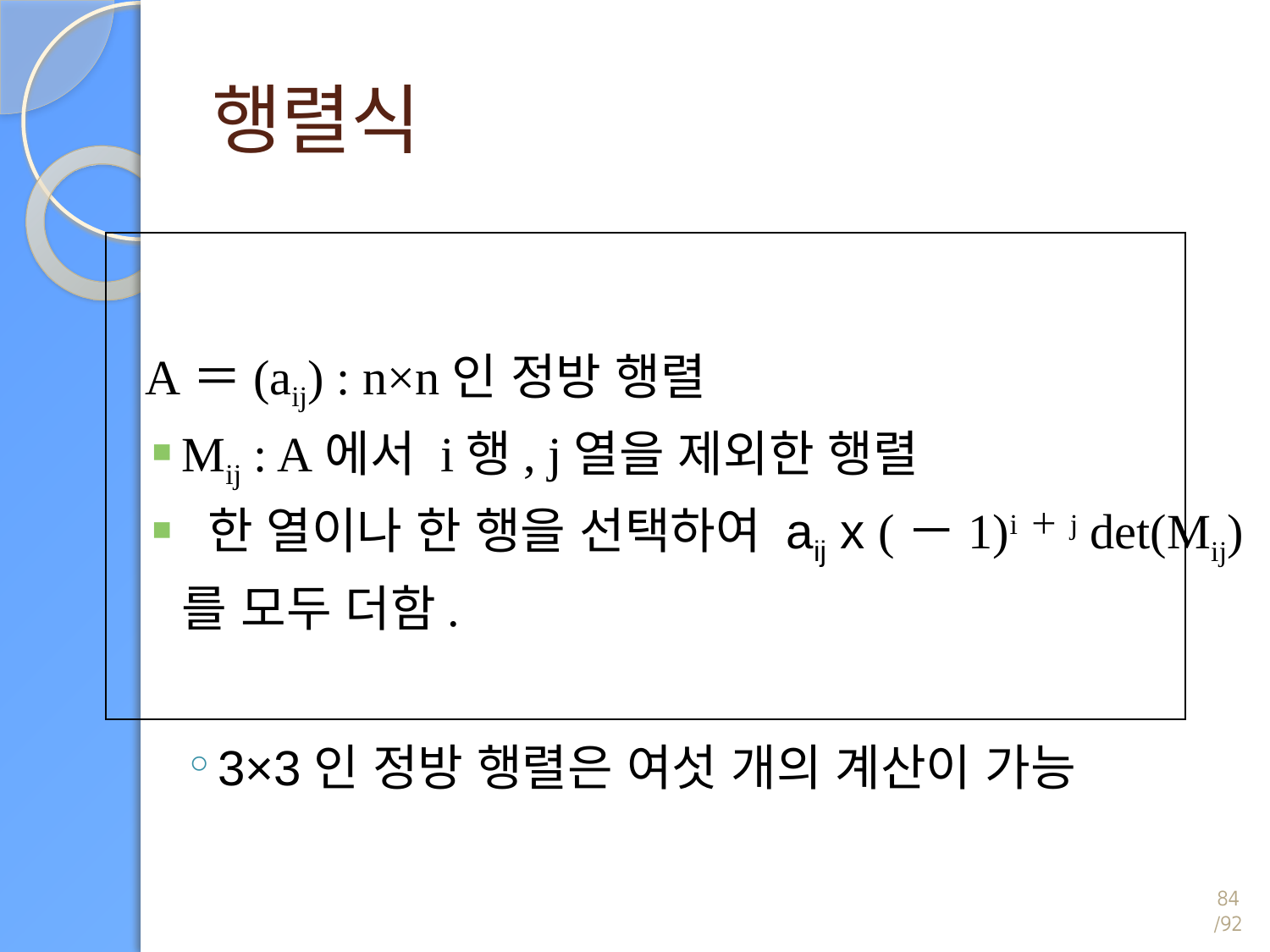

# 행렬식
  A＝(aij) : n×n인 정방 행렬
Mij : A에서 i행, j열을 제외한 행렬
 한 열이나 한 행을 선택하여 aij x (－1)i＋j det(Mij)
를 모두 더함.
3×3인 정방 행렬은 여섯 개의 계산이 가능
84/92